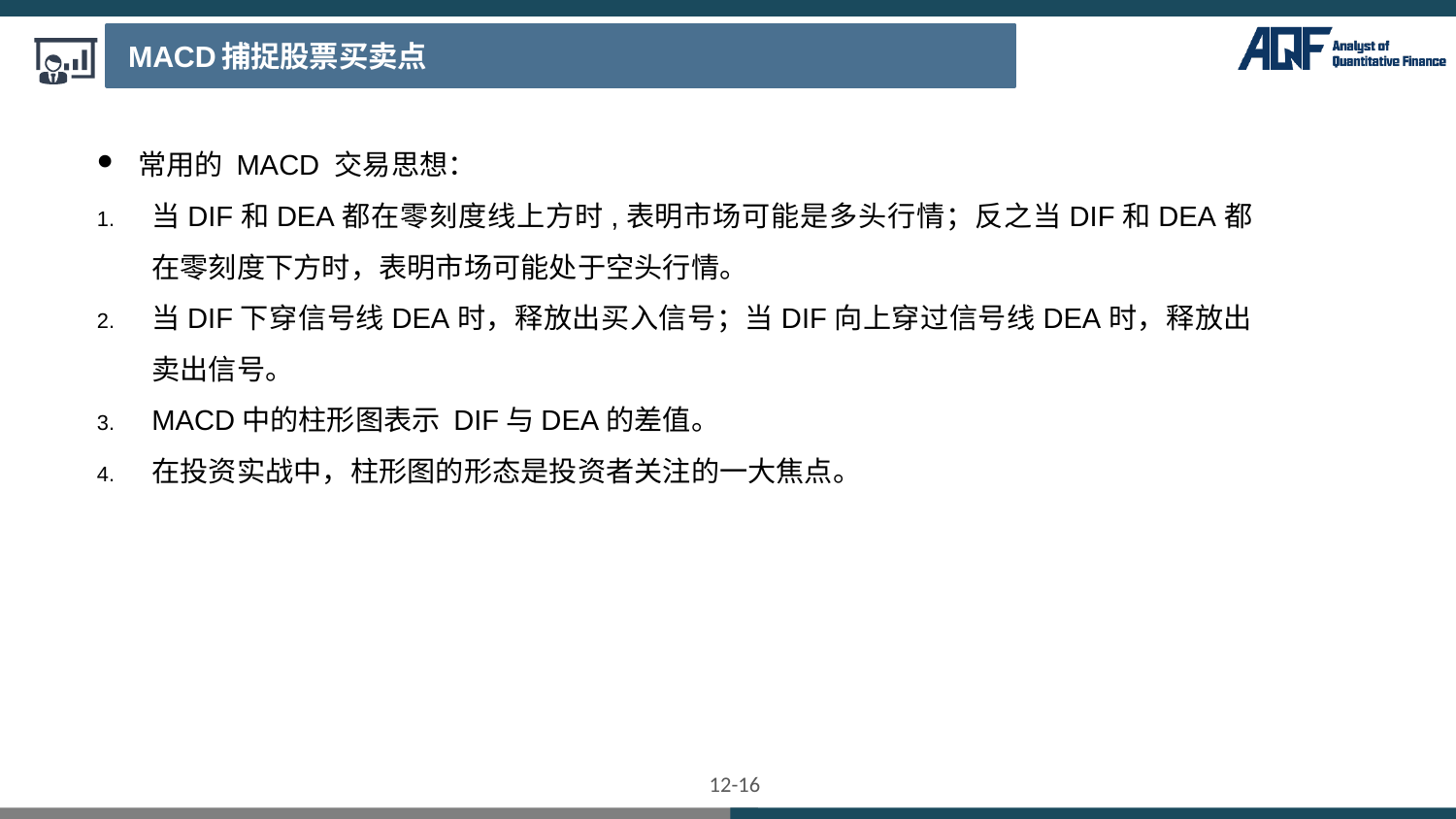

MACD捕捉股票买卖点
常用的 MACD 交易思想：
当DIF和DEA都在零刻度线上方时,表明市场可能是多头行情；反之当DIF和DEA都在零刻度下方时，表明市场可能处于空头行情。
当DIF下穿信号线DEA时，释放出买入信号；当DIF向上穿过信号线DEA时，释放出卖出信号。
MACD中的柱形图表示 DIF与DEA的差值。
在投资实战中，柱形图的形态是投资者关注的一大焦点。